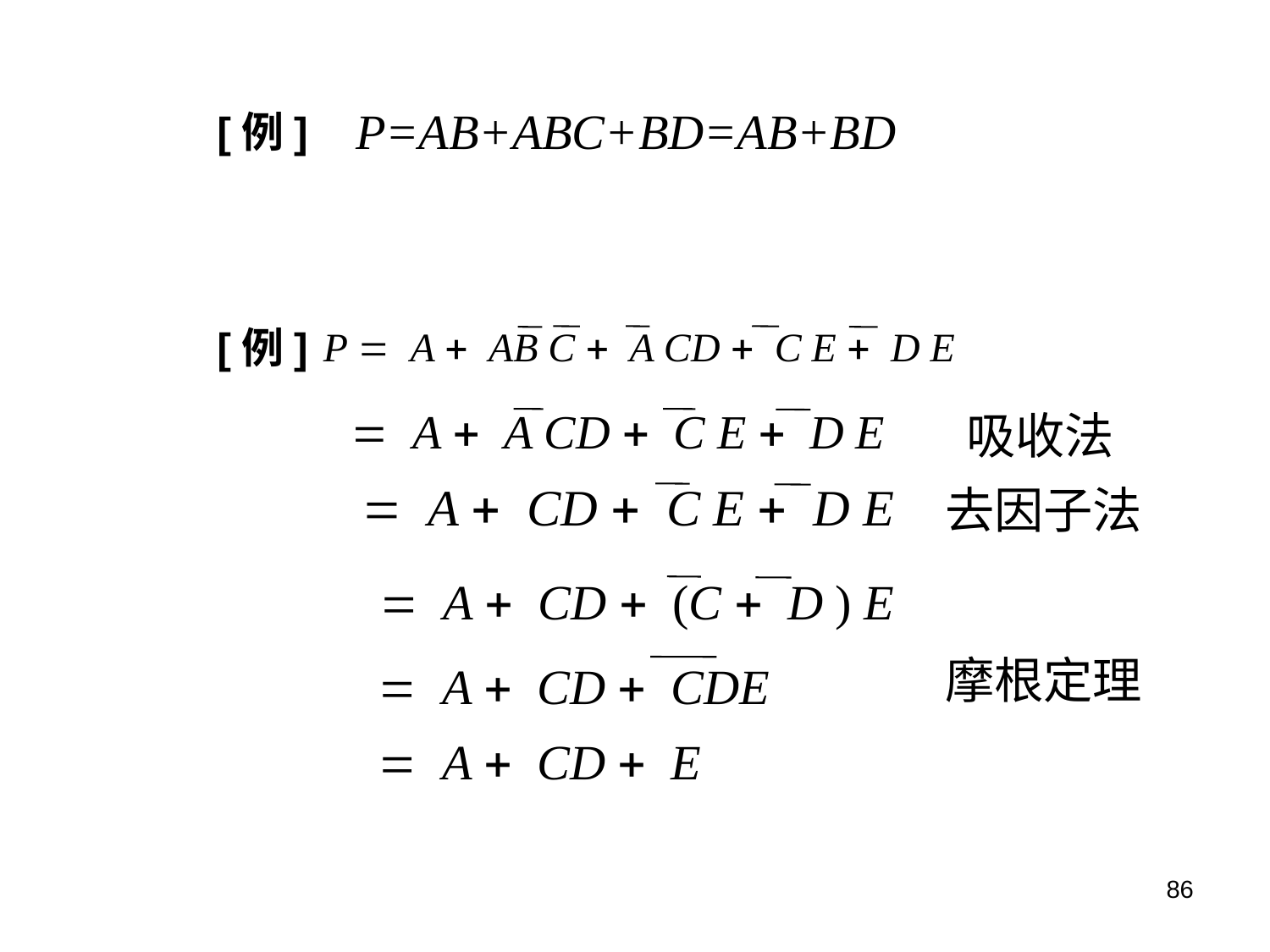

[例]
P=AB+ABC+BD=AB+BD
[例]
P = A + AB C + A CD + C E + D E

	  = A + A CD + C E + D E
		= A + CD + C E + D E

	    = A + CD + (C + D ) E

			= A + CD + CDE
			= A + CD + E

	吸收法

去因子法

摩根定理

86